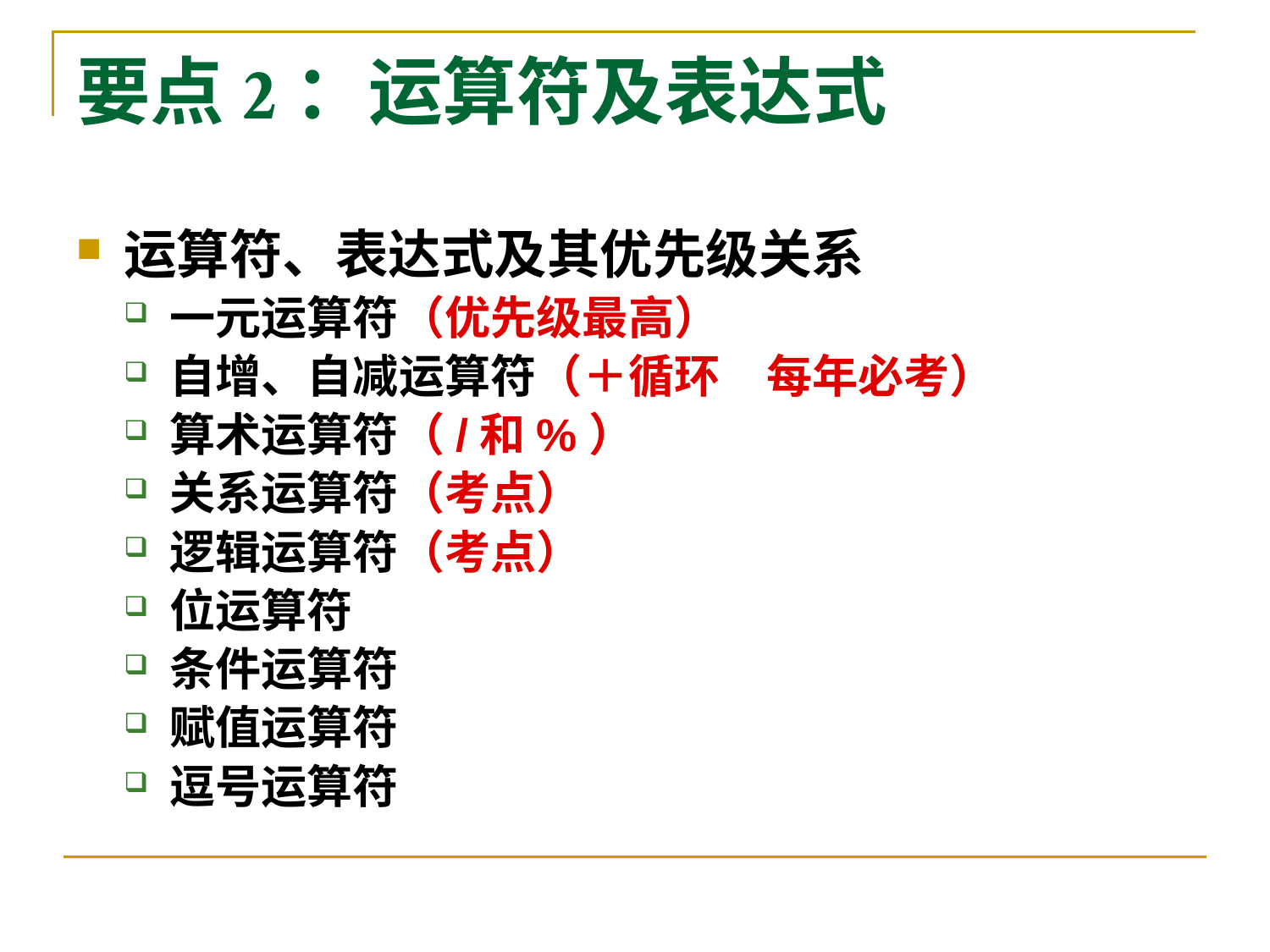

# 要点2：运算符及表达式
运算符、表达式及其优先级关系
一元运算符（优先级最高）
自增、自减运算符（＋循环　每年必考）
算术运算符（/和%）
关系运算符（考点）
逻辑运算符（考点）
位运算符
条件运算符
赋值运算符
逗号运算符